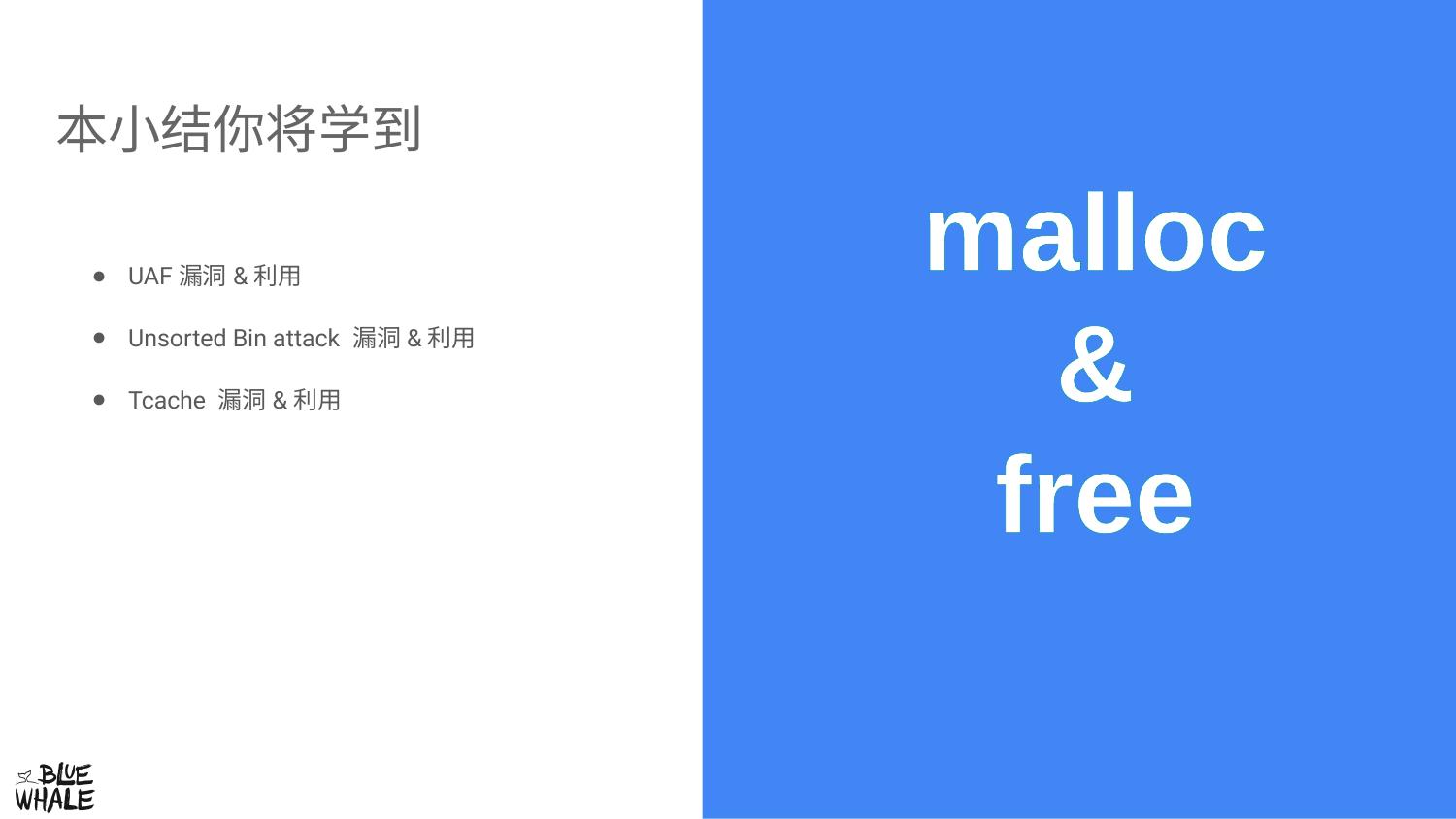

# 本小结你将学到
malloc
&
free
UAF漏洞&利用
Unsorted Bin attack 漏洞&利用
Tcache 漏洞&利用